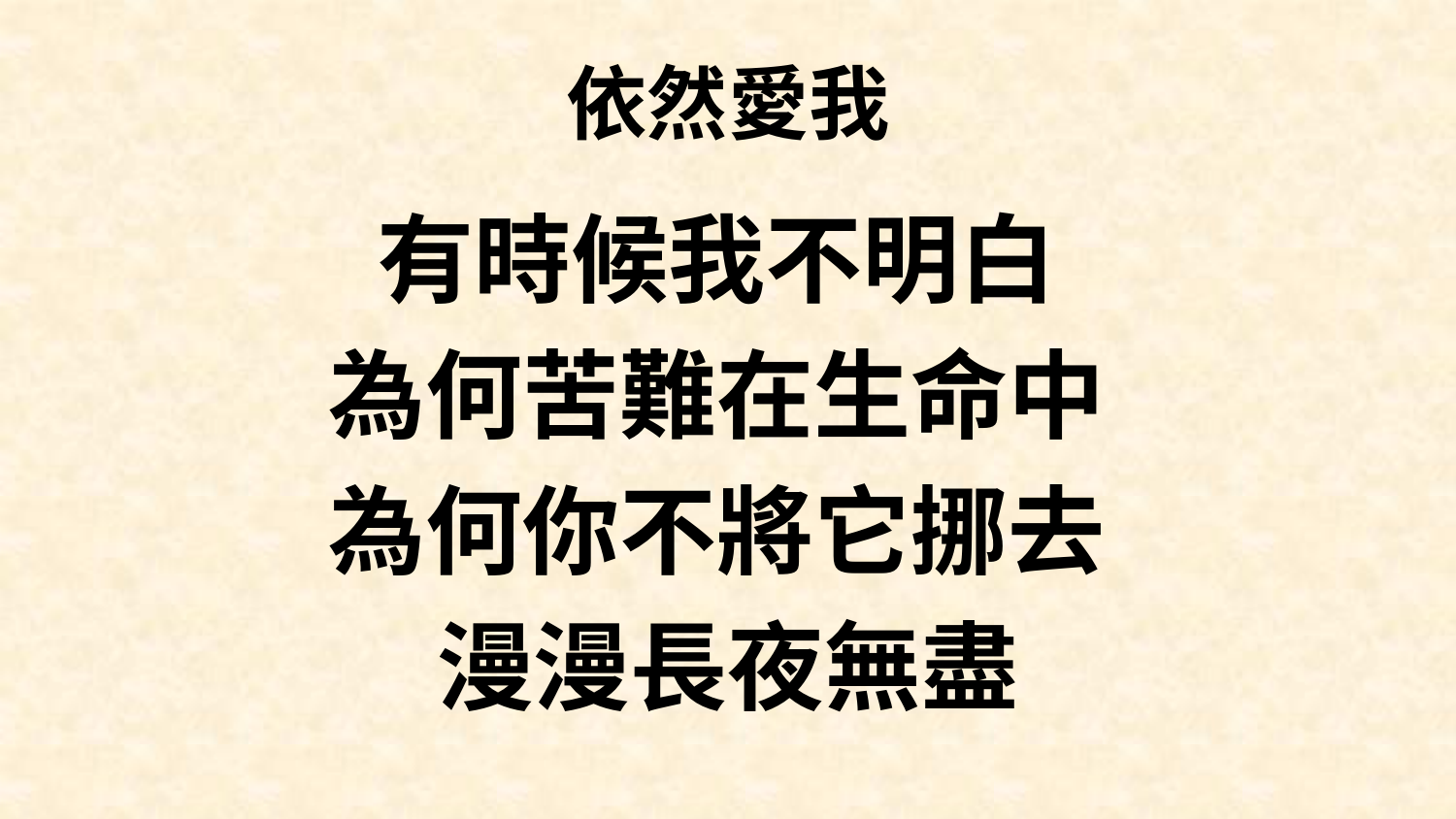

# 依然愛我
有時候我不明白
為何苦難在生命中
為何你不將它挪去
漫漫長夜無盡